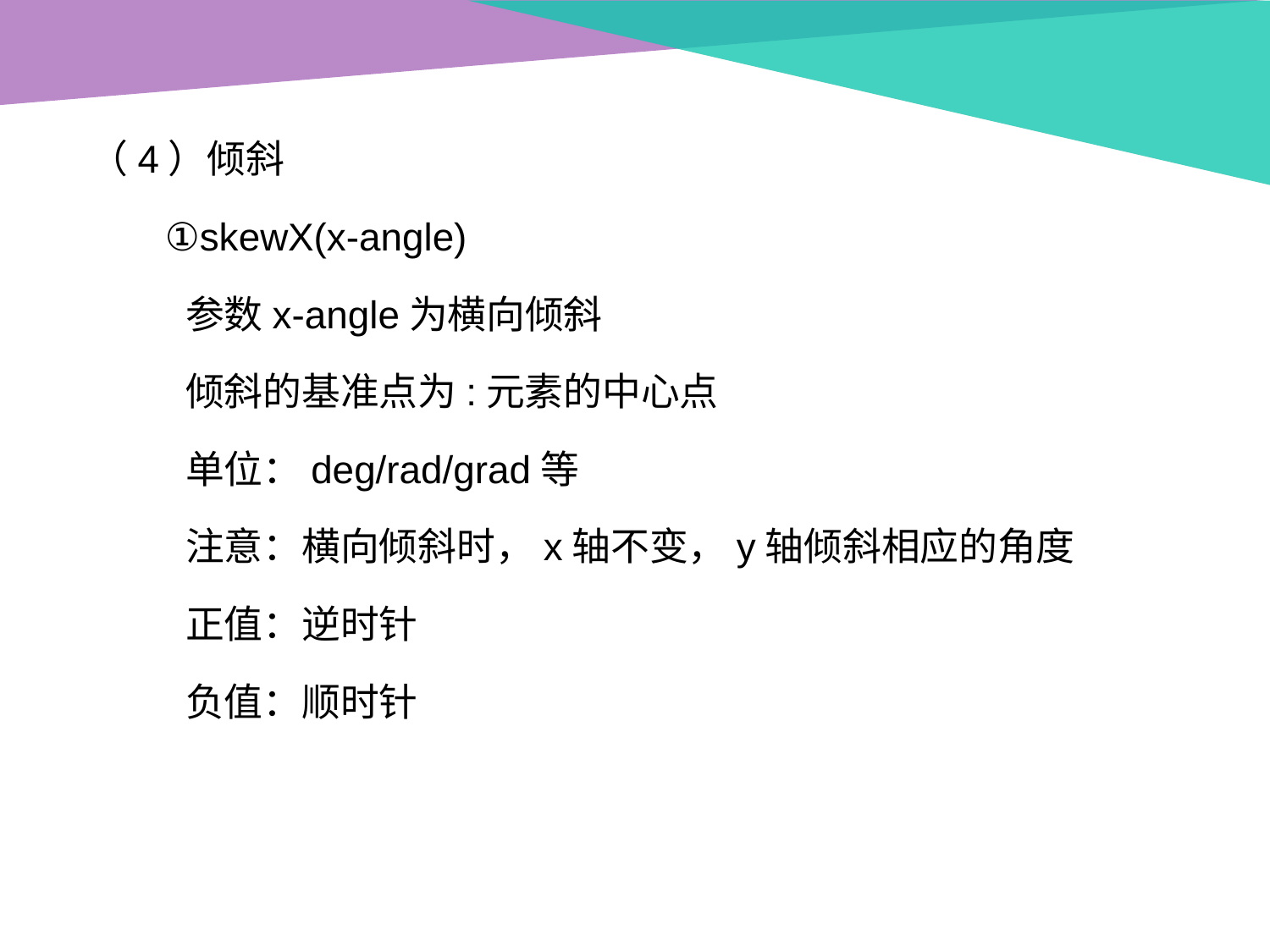

（4）倾斜
       ①skewX(x-angle)
          参数x-angle为横向倾斜
          倾斜的基准点为:元素的中心点
          单位：deg/rad/grad等
          注意：横向倾斜时，x轴不变，y轴倾斜相应的角度
          正值：逆时针
          负值：顺时针